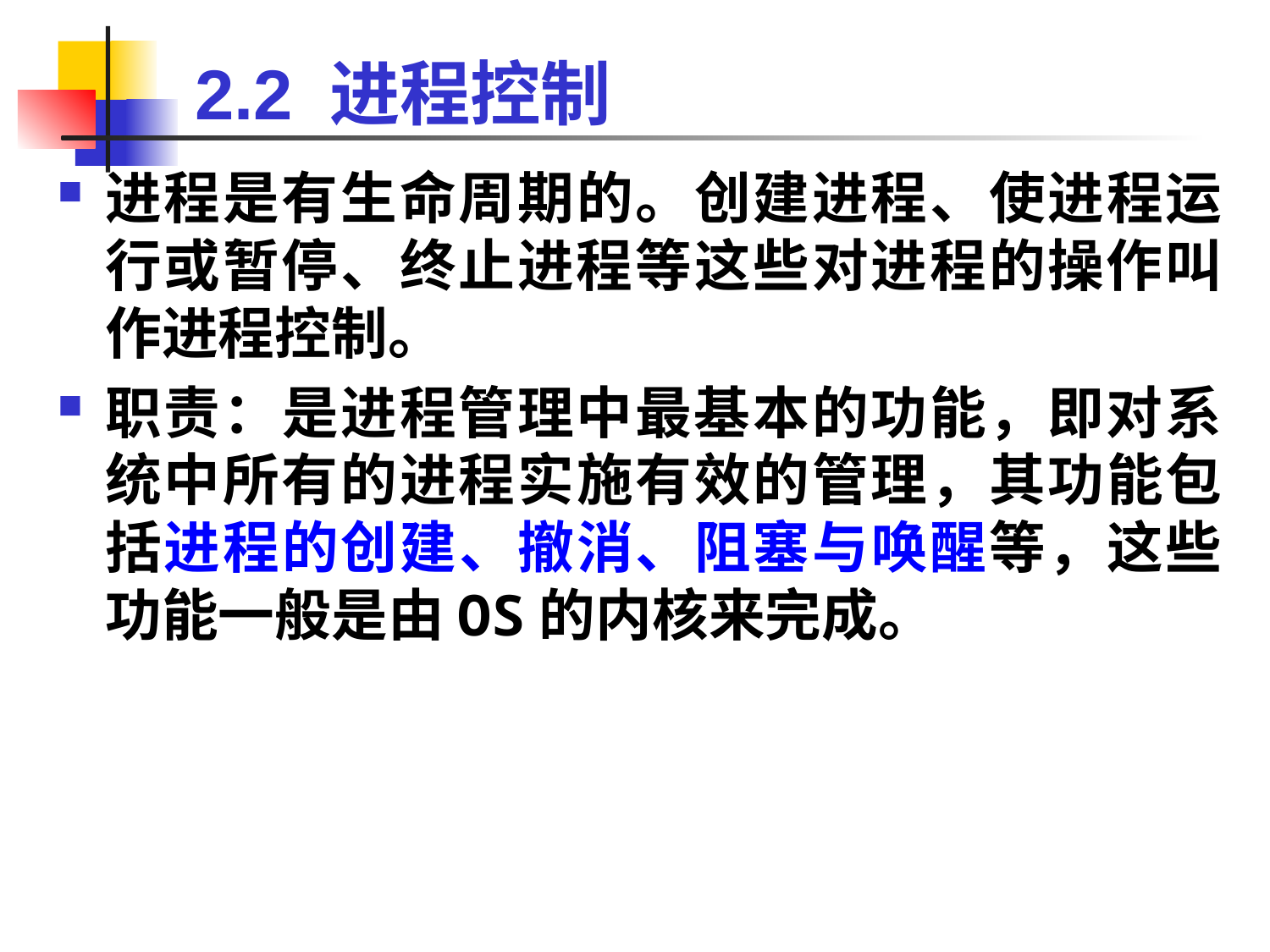

# 2.2 进程控制
进程是有生命周期的。创建进程、使进程运行或暂停、终止进程等这些对进程的操作叫作进程控制。
职责：是进程管理中最基本的功能，即对系统中所有的进程实施有效的管理，其功能包括进程的创建、撤消、阻塞与唤醒等，这些功能一般是由OS的内核来完成。